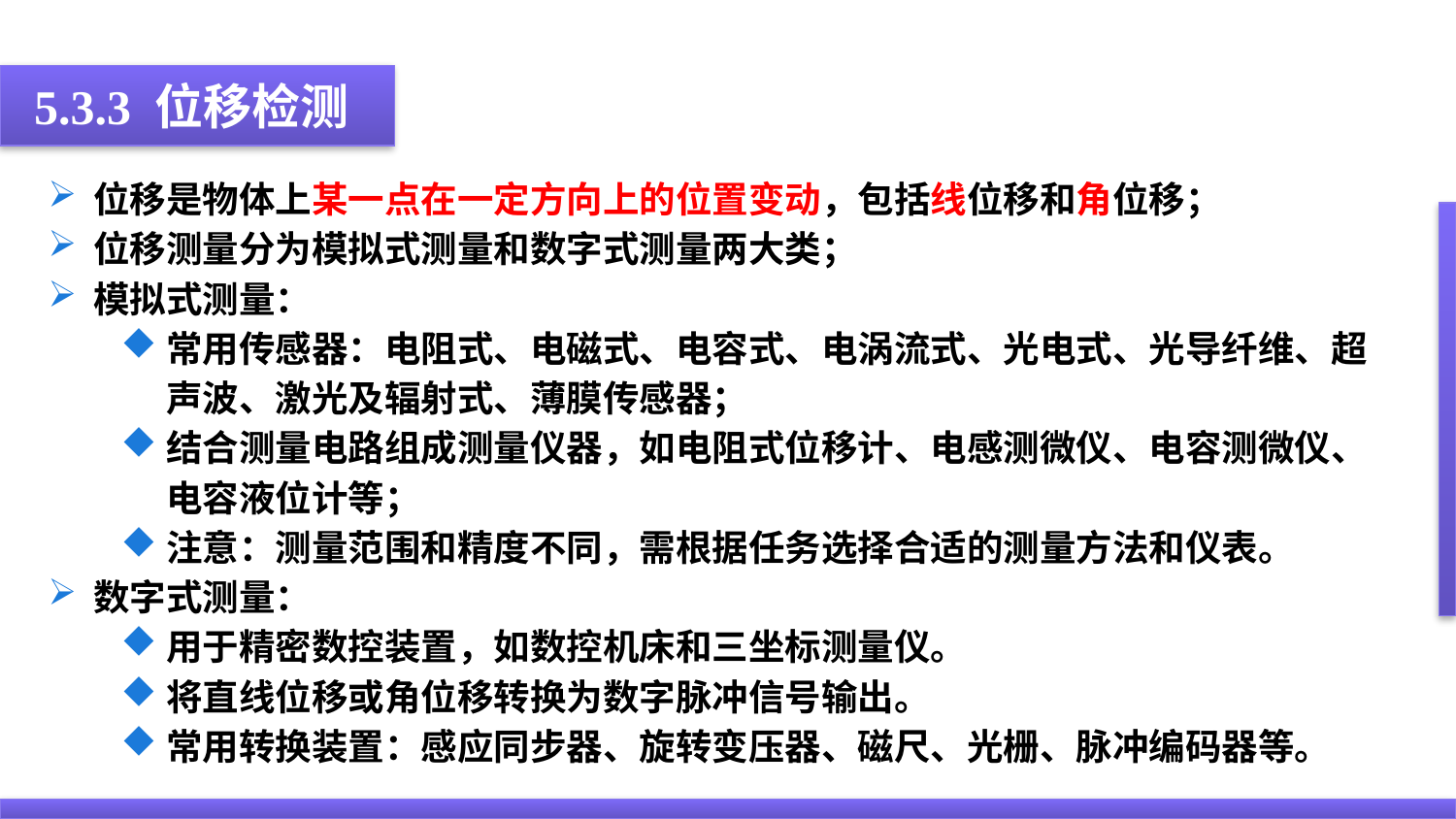

5.3.3 位移检测
位移是物体上某一点在一定方向上的位置变动，包括线位移和角位移；
位移测量分为模拟式测量和数字式测量两大类；
模拟式测量：
常用传感器：电阻式、电磁式、电容式、电涡流式、光电式、光导纤维、超声波、激光及辐射式、薄膜传感器；
结合测量电路组成测量仪器，如电阻式位移计、电感测微仪、电容测微仪、电容液位计等；
注意：测量范围和精度不同，需根据任务选择合适的测量方法和仪表。
数字式测量：
用于精密数控装置，如数控机床和三坐标测量仪。
将直线位移或角位移转换为数字脉冲信号输出。
常用转换装置：感应同步器、旋转变压器、磁尺、光栅、脉冲编码器等。